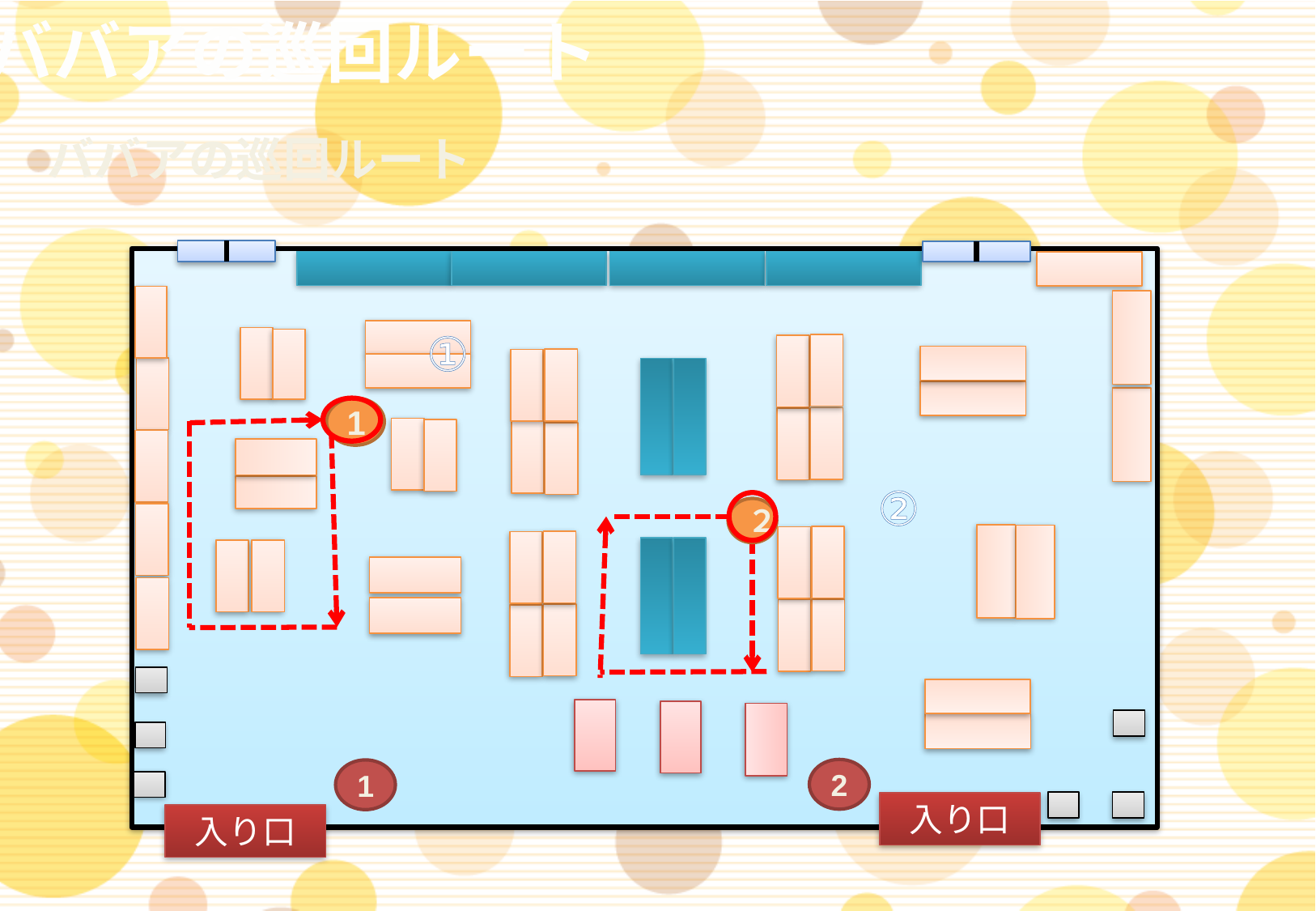

ババアの巡回ルート
ババアの巡回ルート

入り口
入り口

①

1
②

２
2
1